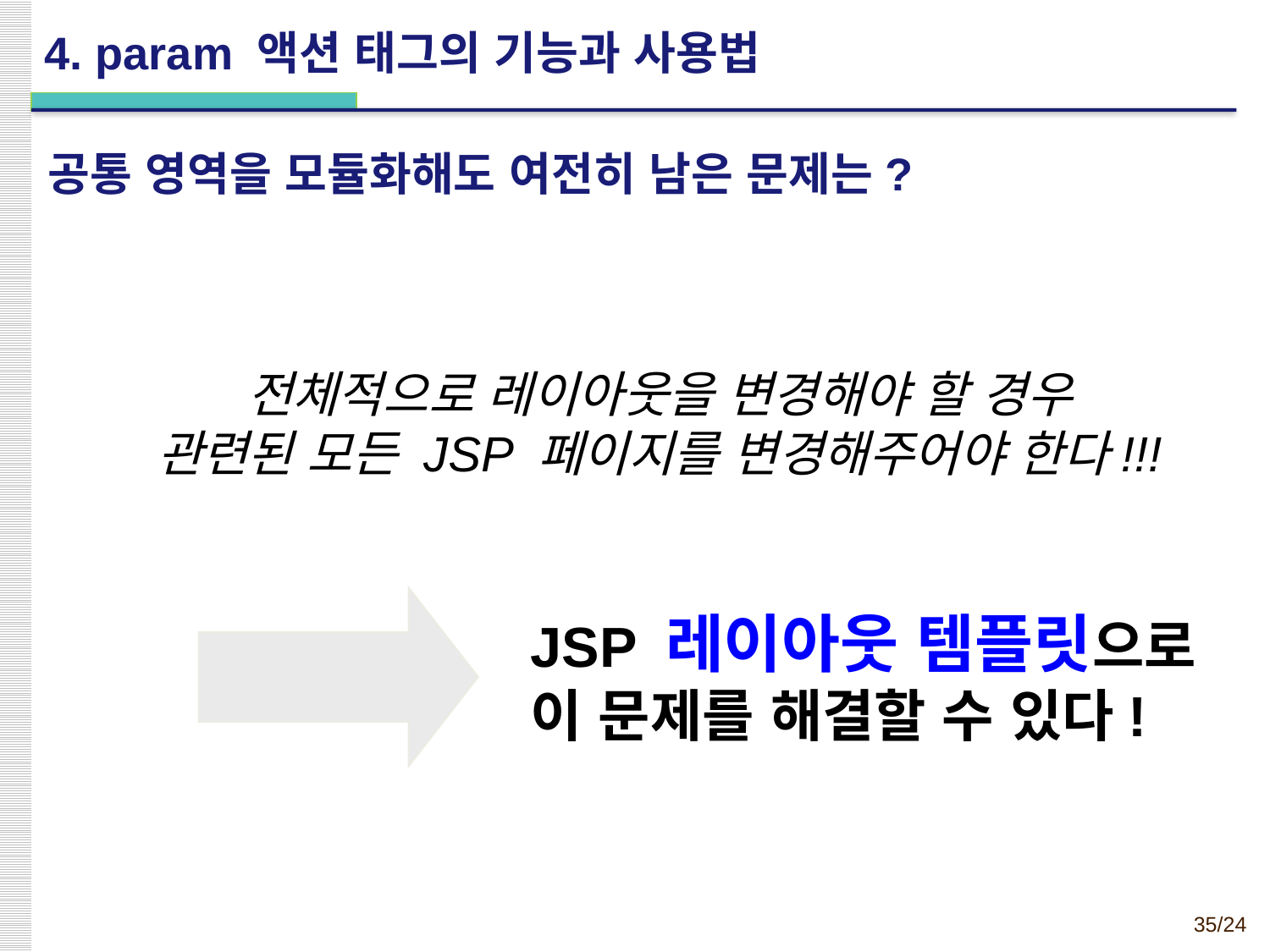

# 4. param 액션 태그의 기능과 사용법
공통 영역을 모듈화해도 여전히 남은 문제는?
전체적으로 레이아웃을 변경해야 할 경우
관련된 모든 JSP 페이지를 변경해주어야 한다!!!

JSP 레이아웃 템플릿으로
이 문제를 해결할 수 있다!